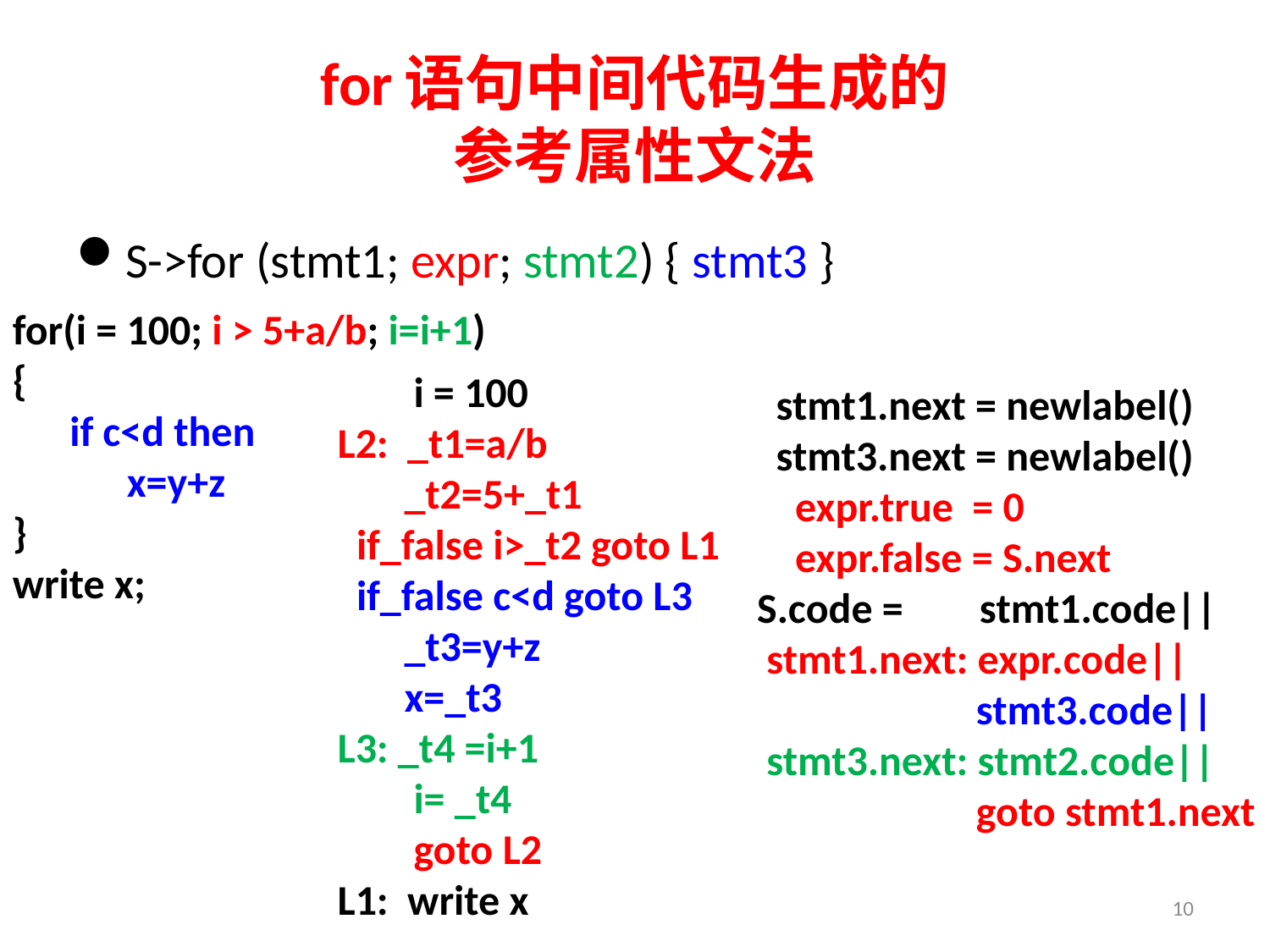

# for语句中间代码生成的 参考属性文法
S->for (stmt1; expr; stmt2) { stmt3 }
for(i = 100; i > 5+a/b; i=i+1)
{
      if c<d then
            x=y+z
}
write x;
        i = 100
L2:  _t1=a/b
       _t2=5+_t1
  if_false i>_t2 goto L1
  if_false c<d goto L3
       _t3=y+z
       x=_t3
L3: _t4 =i+1
        i= _t4
        goto L2
L1:  write x
   stmt1.next = newlabel()
   stmt3.next = newlabel()
     expr.true  = 0
     expr.false = S.next
 S.code =        stmt1.code||
  stmt1.next: expr.code||
                        stmt3.code||
  stmt3.next: stmt2.code||
                        goto stmt1.next
10